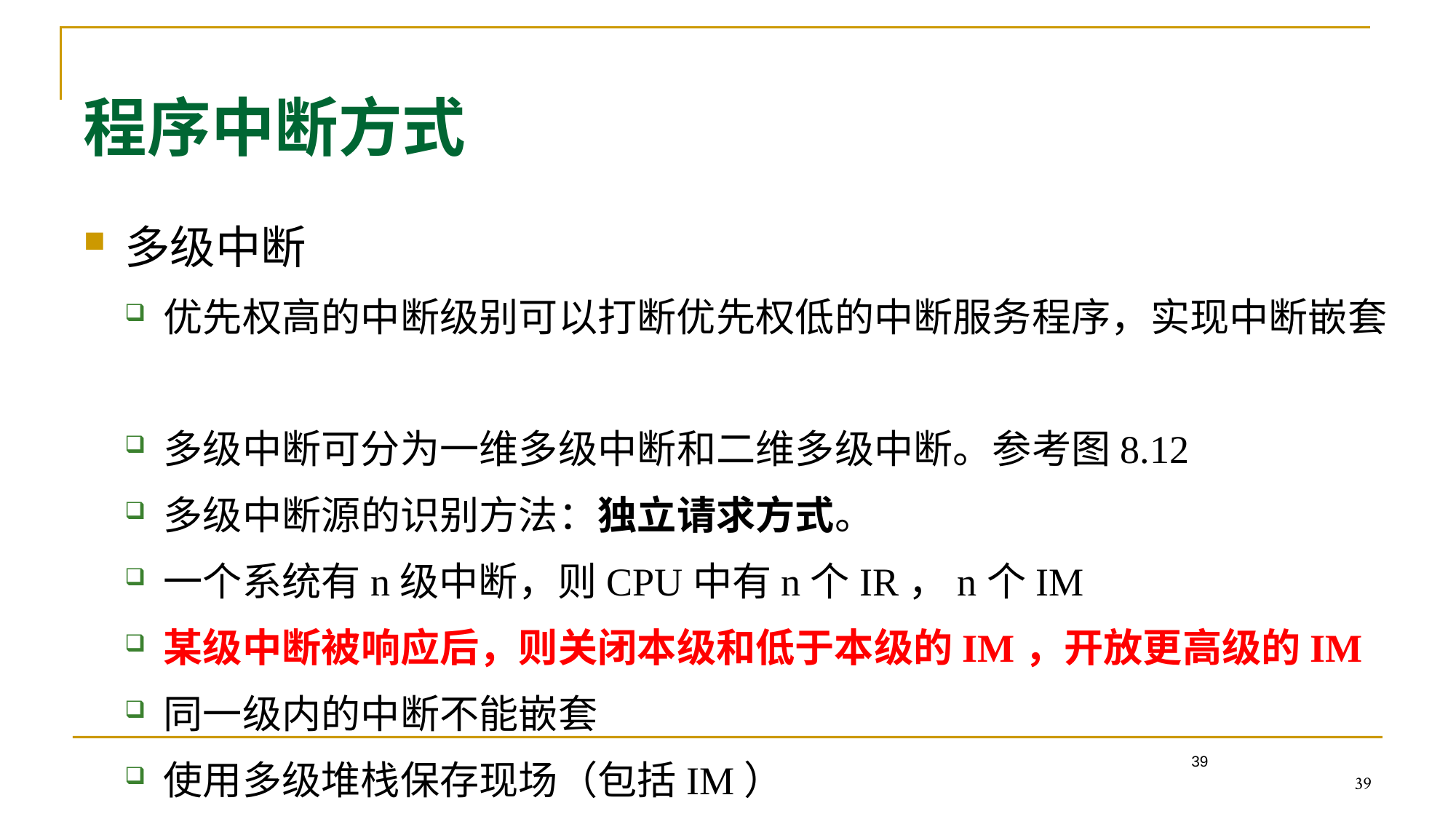

# 程序中断方式
多级中断
优先权高的中断级别可以打断优先权低的中断服务程序，实现中断嵌套
多级中断可分为一维多级中断和二维多级中断。参考图8.12
多级中断源的识别方法：独立请求方式。
一个系统有n级中断，则CPU中有n个IR，n个IM
某级中断被响应后，则关闭本级和低于本级的IM，开放更高级的IM
同一级内的中断不能嵌套
使用多级堆栈保存现场（包括IM）
39
39